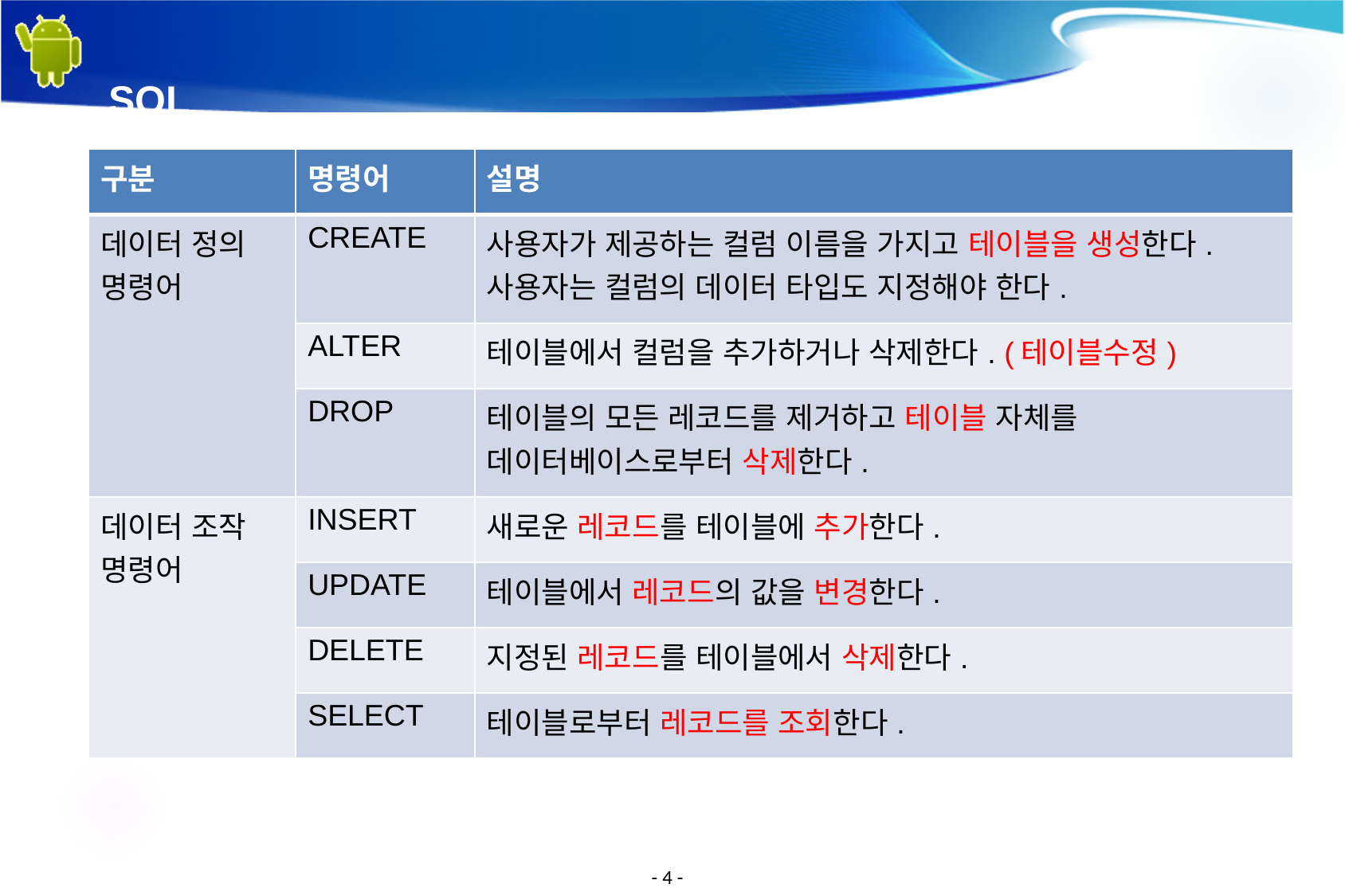

# SQL
| 구분 | 명령어 | 설명 |
| --- | --- | --- |
| 데이터 정의 명령어 | CREATE | 사용자가 제공하는 컬럼 이름을 가지고 테이블을 생성한다. 사용자는 컬럼의 데이터 타입도 지정해야 한다. |
|  | ALTER | 테이블에서 컬럼을 추가하거나 삭제한다. (테이블수정) |
|  | DROP | 테이블의 모든 레코드를 제거하고 테이블 자체를 데이터베이스로부터 삭제한다. |
| 데이터 조작 명령어 | INSERT | 새로운 레코드를 테이블에 추가한다. |
|  | UPDATE | 테이블에서 레코드의 값을 변경한다. |
|  | DELETE | 지정된 레코드를 테이블에서 삭제한다. |
|  | SELECT | 테이블로부터 레코드를 조회한다. |